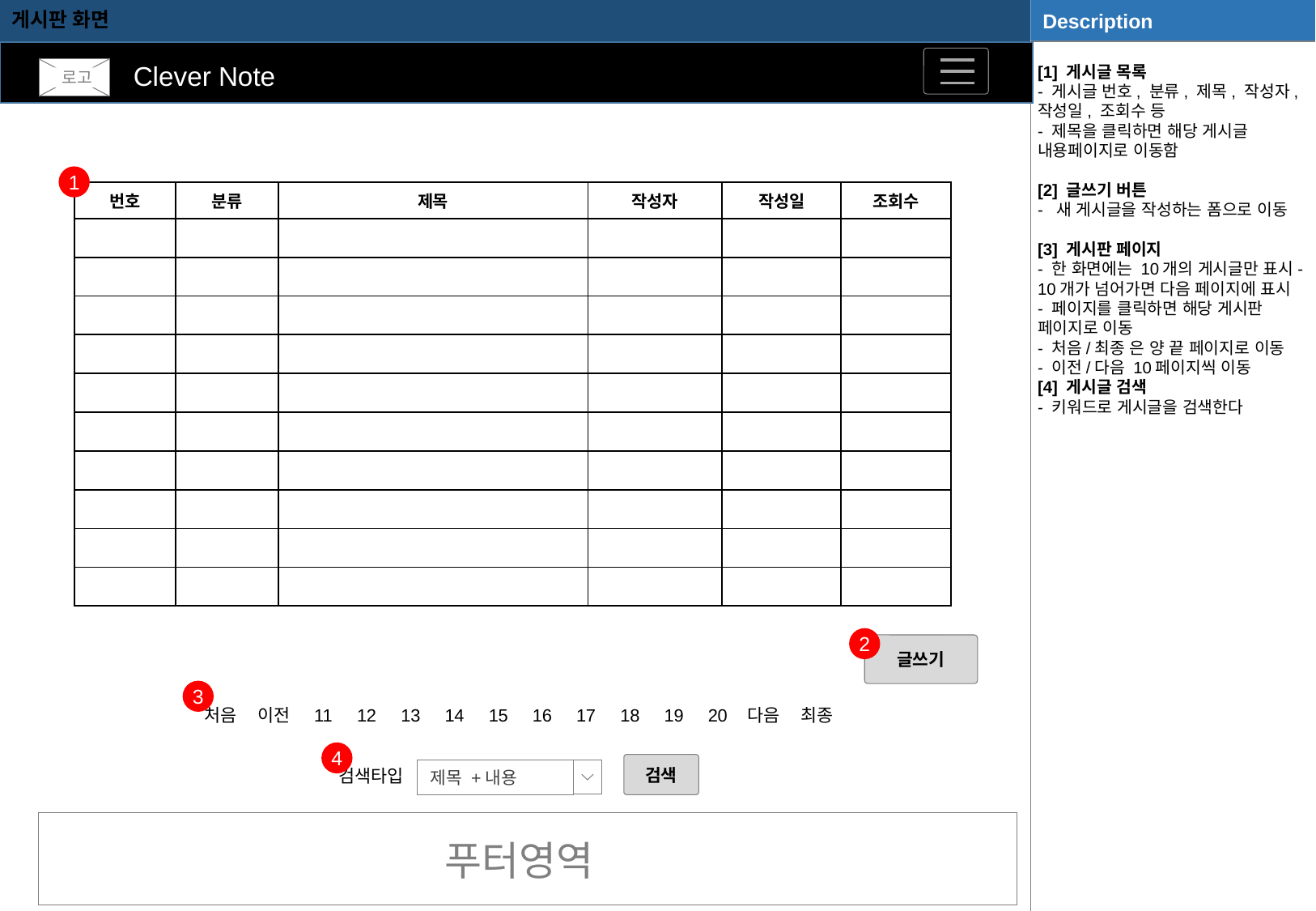

게시판 화면

[1] 게시글 목록
- 게시글 번호, 분류, 제목, 작성자, 작성일, 조회수 등
- 제목을 클릭하면 해당 게시글 내용페이지로 이동함

[2] 글쓰기 버튼
-  새 게시글을 작성하는 폼으로 이동

[3] 게시판 페이지
- 한 화면에는 10개의 게시글만 표시- 10개가 넘어가면 다음 페이지에 표시
- 페이지를 클릭하면 해당 게시판 페이지로 이동
- 처음/최종 은 양 끝 페이지로 이동
- 이전/다음 10페이지씩 이동
[4] 게시글 검색
- 키워드로 게시글을 검색한다

Clever Note

로고
1
| 번호 | 분류 | 제목 | 작성자 | 작성일 | 조회수 |
| --- | --- | --- | --- | --- | --- |
|  |  |  |  |  |  |
|  |  |  |  |  |  |
|  |  |  |  |  |  |
|  |  |  |  |  |  |
|  |  |  |  |  |  |
|  |  |  |  |  |  |
|  |  |  |  |  |  |
|  |  |  |  |  |  |
|  |  |  |  |  |  |
|  |  |  |  |  |  |
2
글쓰기
3
처음
이전
11
12
13
14
15
16
17
18
19
20
다음
최종
4
검색
검색타입
제목 +내용

|  |
| --- |
푸터영역